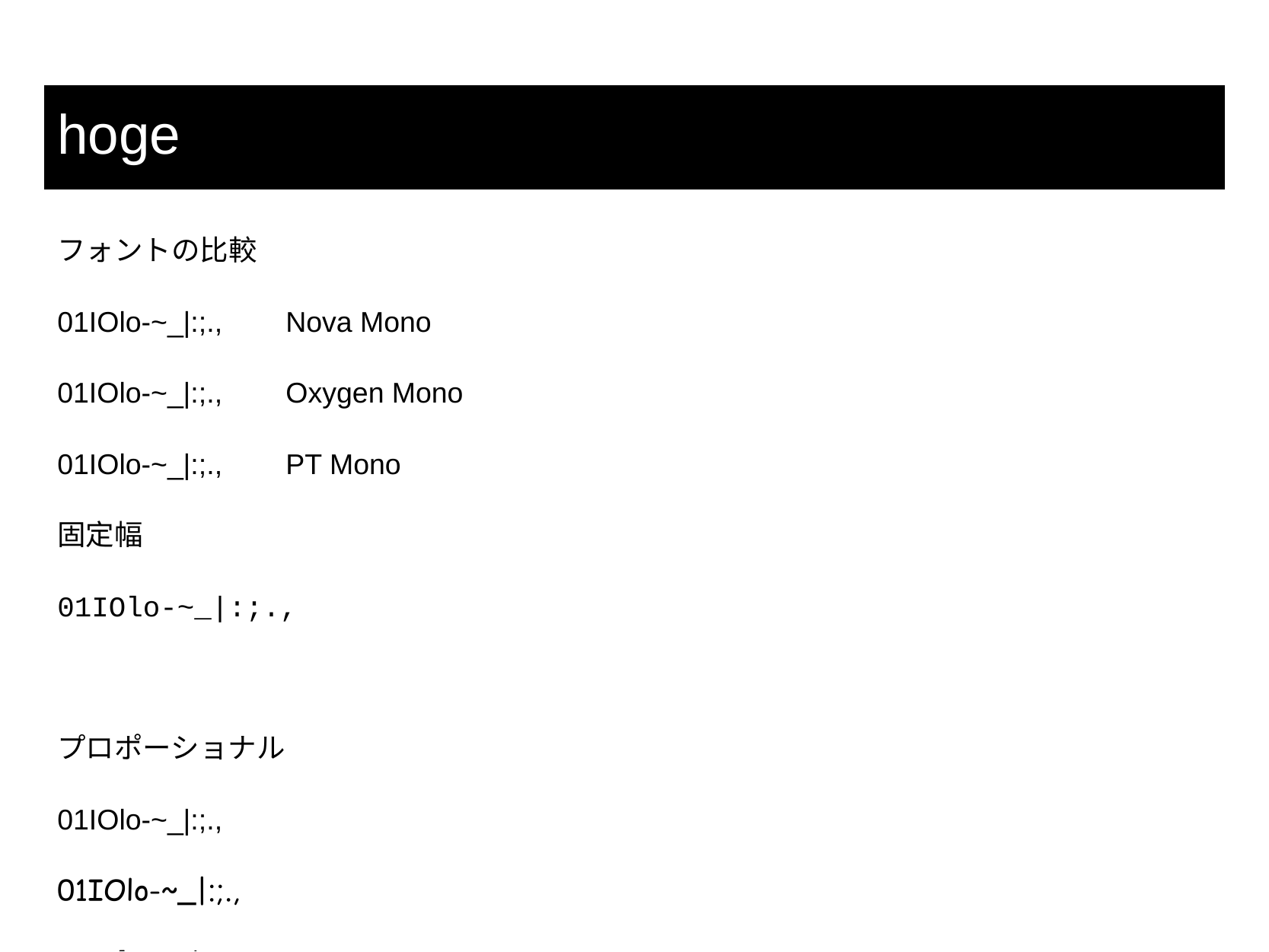

# hoge
フォントの比較
01IOlo-~_|:;.,	Nova Mono
01IOlo-~_|:;.,	Oxygen Mono
01IOlo-~_|:;.,	PT Mono
固定幅
01IOlo-~_|:;.,

プロポーショナル
01IOlo-~_|:;.,
01IOlo-~_|:;.,
01IOlo-~_|:;.,
01IOlo-~_|:;.,
01IOlo-~_|:;.,
01IOlo-~_|:;.,
01IOlo-~_|:;.,
01IOlo-~_|:;.,
01IOlo-~_|:;.,
01IOlo-~_|:;.,
01IOlo-~_|:;.,
01IOlo-~_|:;.,
01IOlo-~_|:;.,